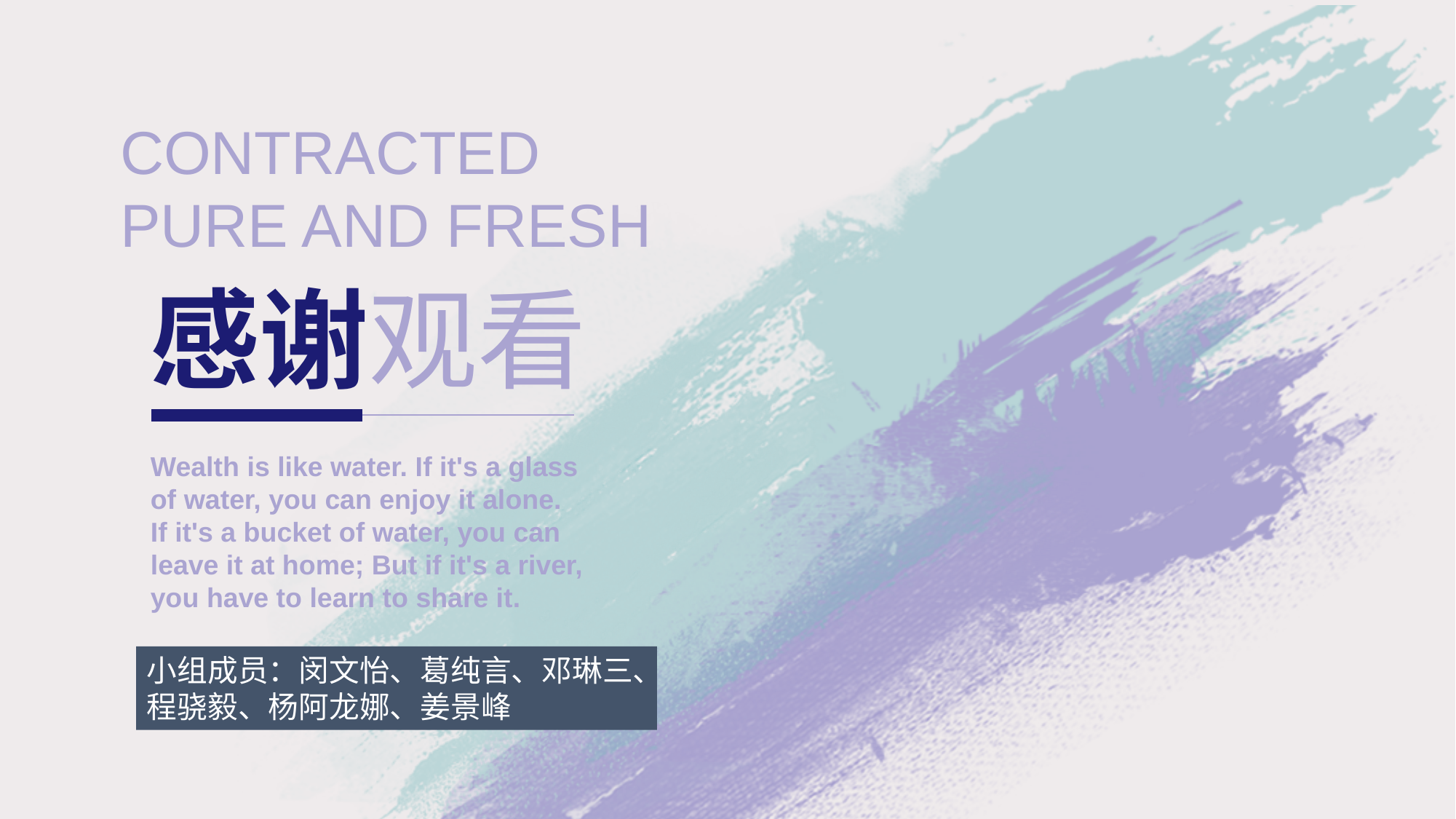

CONTRACTED
PURE AND FRESH
感谢观看
Wealth is like water. If it's a glass of water, you can enjoy it alone. If it's a bucket of water, you can leave it at home; But if it's a river, you have to learn to share it.
小组成员：闵文怡、葛纯言、邓琳三、程骁毅、杨阿龙娜、姜景峰